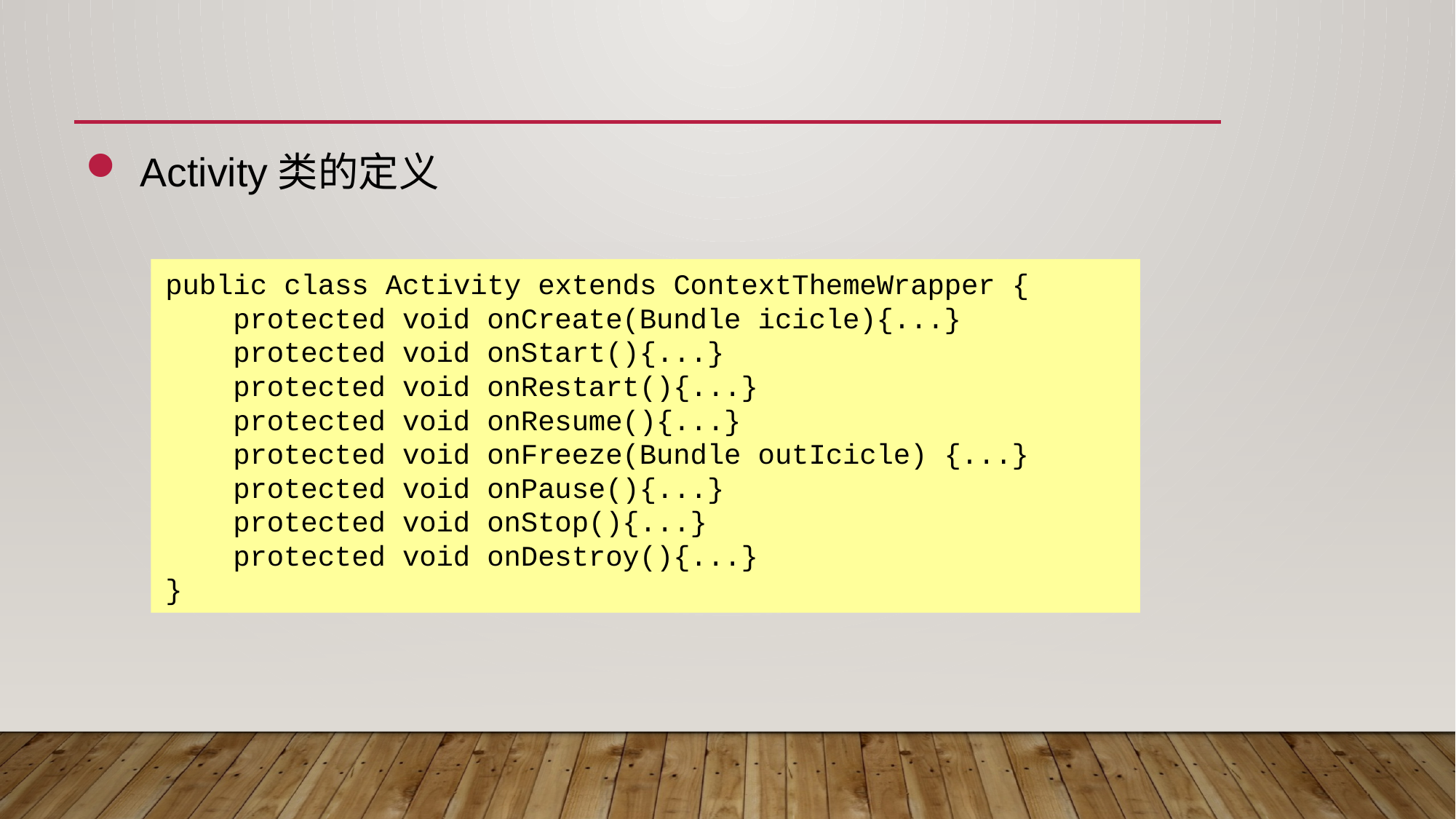

#
Activity类的定义
public class Activity extends ContextThemeWrapper {
    protected void onCreate(Bundle icicle){...}
    protected void onStart(){...}
    protected void onRestart(){...}
    protected void onResume(){...}
    protected void onFreeze(Bundle outIcicle) {...}
    protected void onPause(){...}
    protected void onStop(){...}
    protected void onDestroy(){...}
}